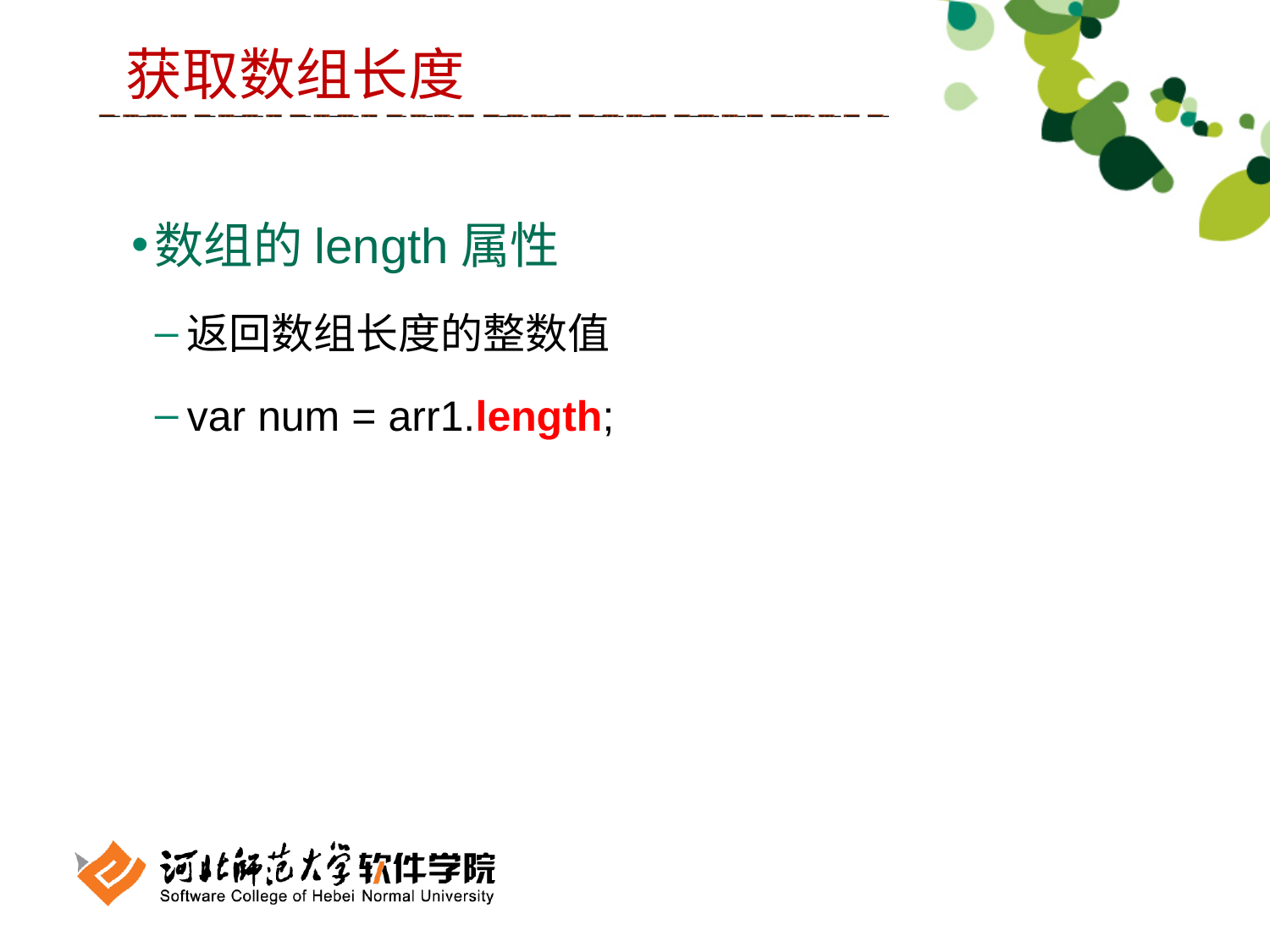

获取数组长度
数组的length属性
返回数组长度的整数值
var num = arr1.length;